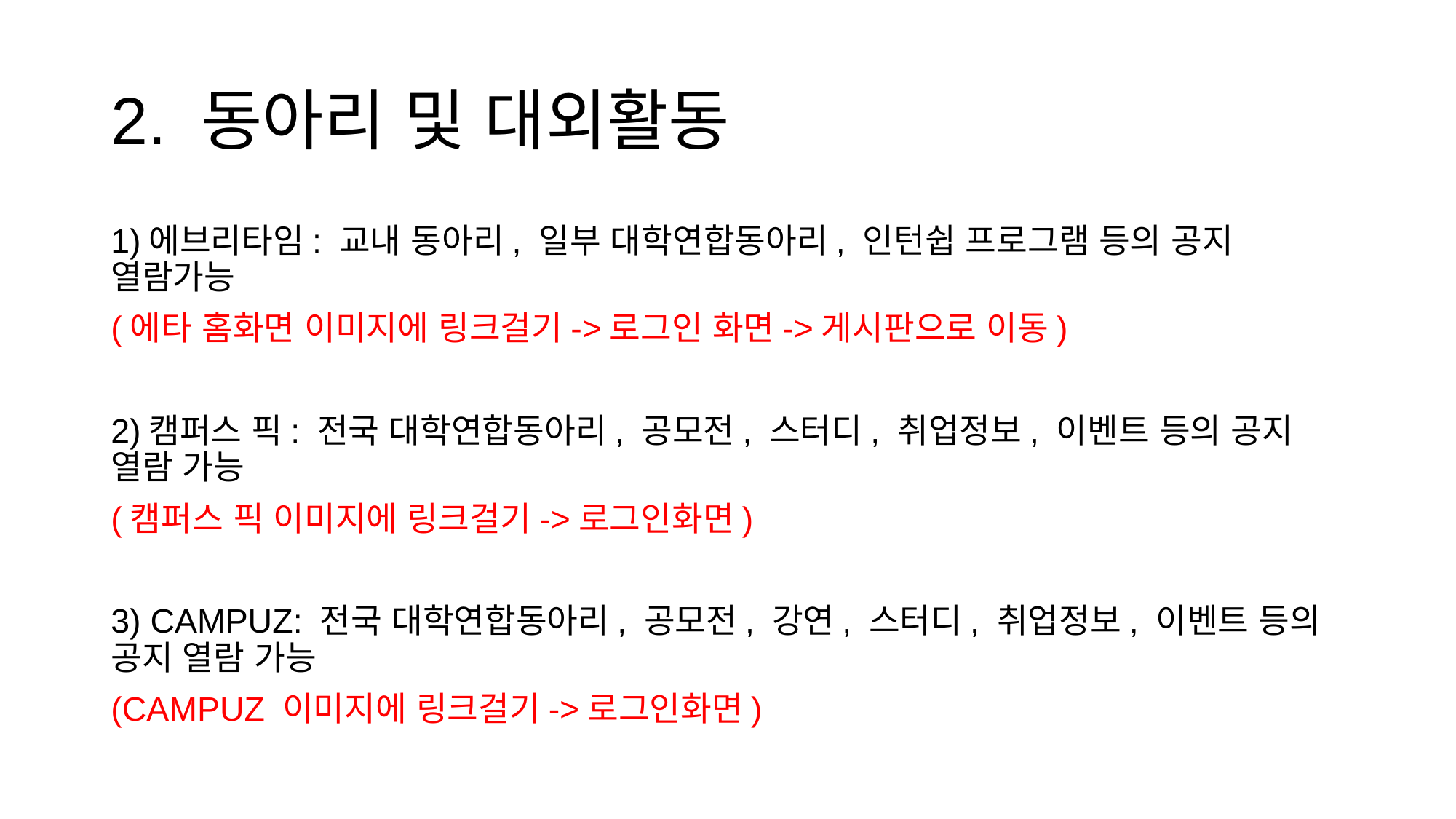

# 2. 동아리 및 대외활동
1)에브리타임: 교내 동아리, 일부 대학연합동아리, 인턴쉽 프로그램 등의 공지 열람가능
(에타 홈화면 이미지에 링크걸기->로그인 화면->게시판으로 이동)

2)캠퍼스 픽: 전국 대학연합동아리, 공모전, 스터디, 취업정보, 이벤트 등의 공지 열람 가능
(캠퍼스 픽 이미지에 링크걸기->로그인화면)

3) CAMPUZ: 전국 대학연합동아리, 공모전, 강연, 스터디, 취업정보, 이벤트 등의 공지 열람 가능
(CAMPUZ 이미지에 링크걸기->로그인화면)